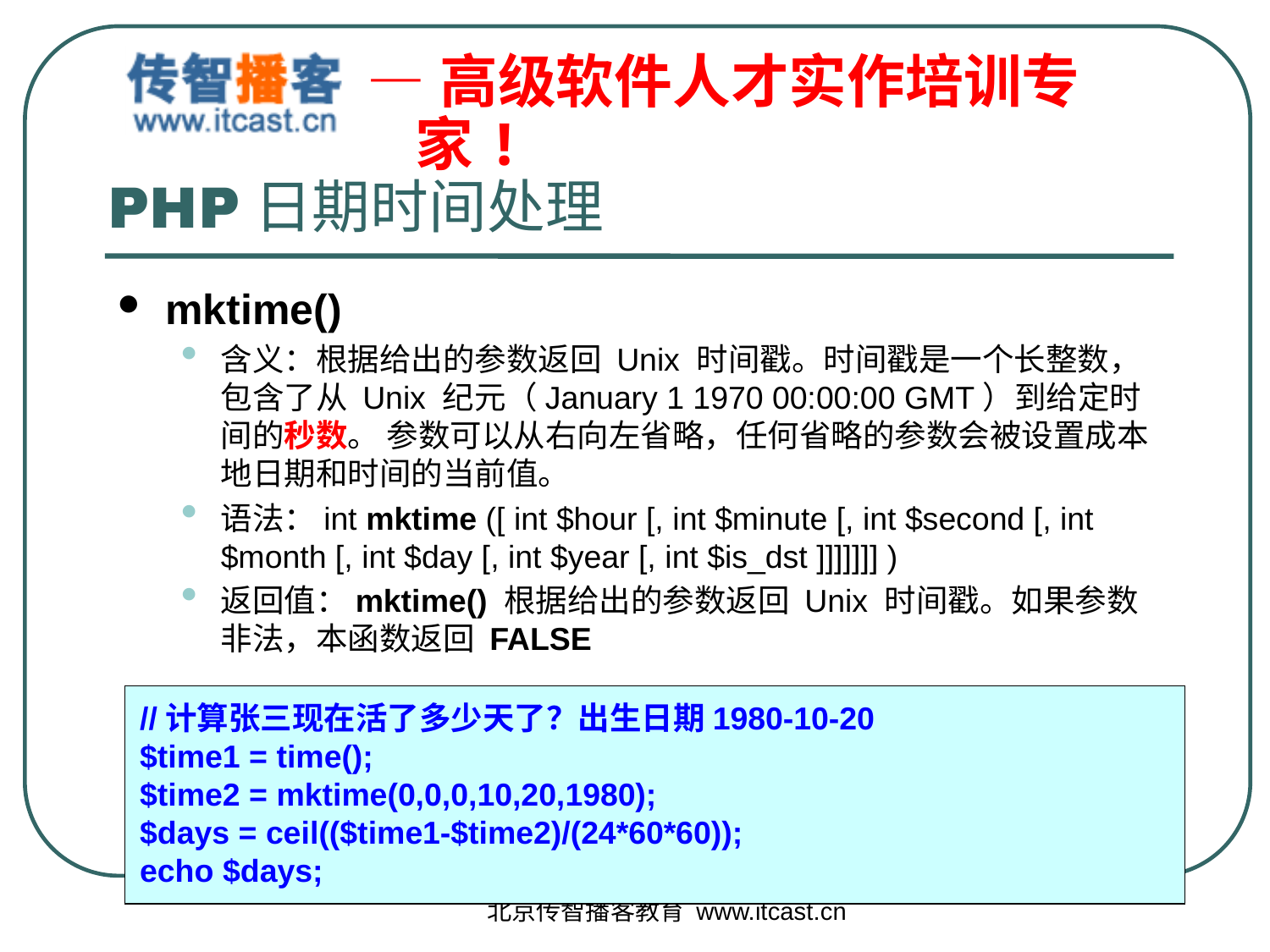

# PHP日期时间处理
mktime()
含义：根据给出的参数返回 Unix 时间戳。时间戳是一个长整数，包含了从 Unix 纪元（January 1 1970 00:00:00 GMT）到给定时间的秒数。 参数可以从右向左省略，任何省略的参数会被设置成本地日期和时间的当前值。
语法：int mktime ([ int $hour [, int $minute [, int $second [, int $month [, int $day [, int $year [, int $is_dst ]]]]]]] )
返回值：mktime() 根据给出的参数返回 Unix 时间戳。如果参数非法，本函数返回 FALSE
//计算张三现在活了多少天了？出生日期1980-10-20
$time1 = time();
$time2 = mktime(0,0,0,10,20,1980);
$days = ceil(($time1-$time2)/(24*60*60));
echo $days;